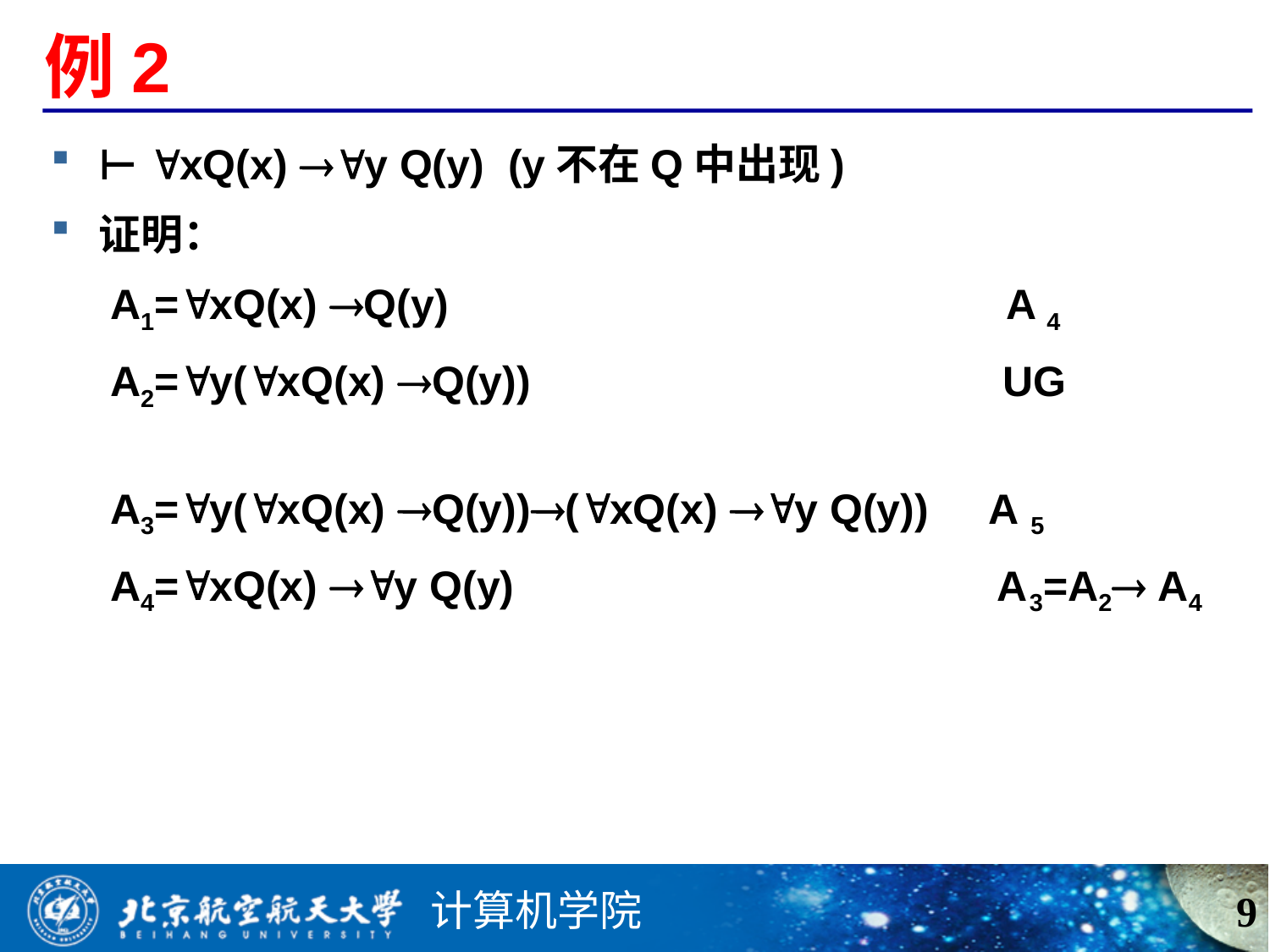

# 例2
⊢ ∀xQ(x) →∀y Q(y)  (y不在Q中出现)
证明：
     A1=∀xQ(x) →Q(y)                                               A 4
     A2=∀y(∀xQ(x) →Q(y))                                        UG
     A3=∀y(∀xQ(x) →Q(y))→(∀xQ(x) →∀y Q(y))     A 5
     A4=∀xQ(x) →∀y Q(y)                                         A3=A2→ A4